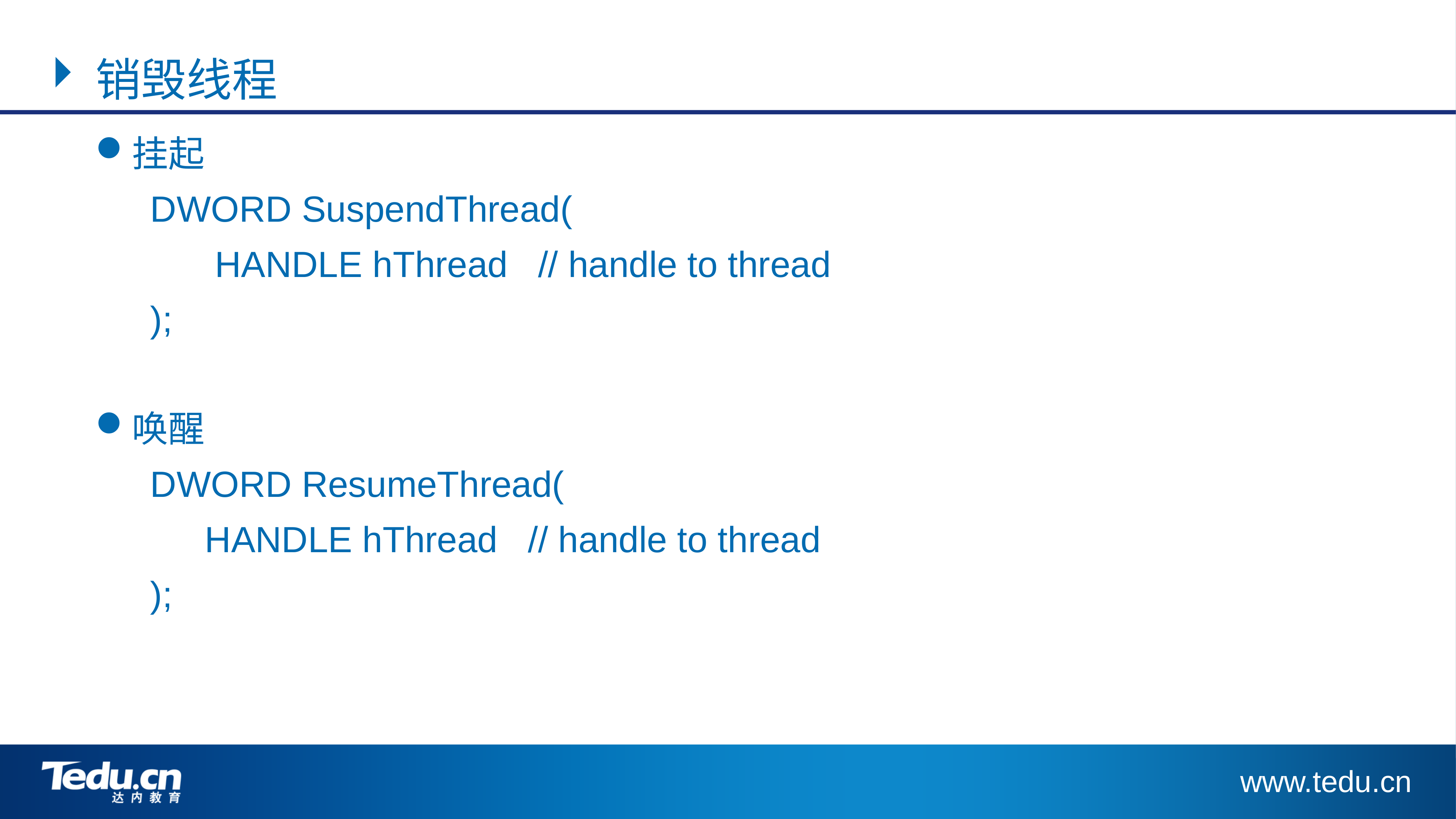

销毁线程
挂起
	DWORD SuspendThread(
		 HANDLE hThread   // handle to thread
	);

唤醒
	DWORD ResumeThread(
		HANDLE hThread   // handle to thread
	);